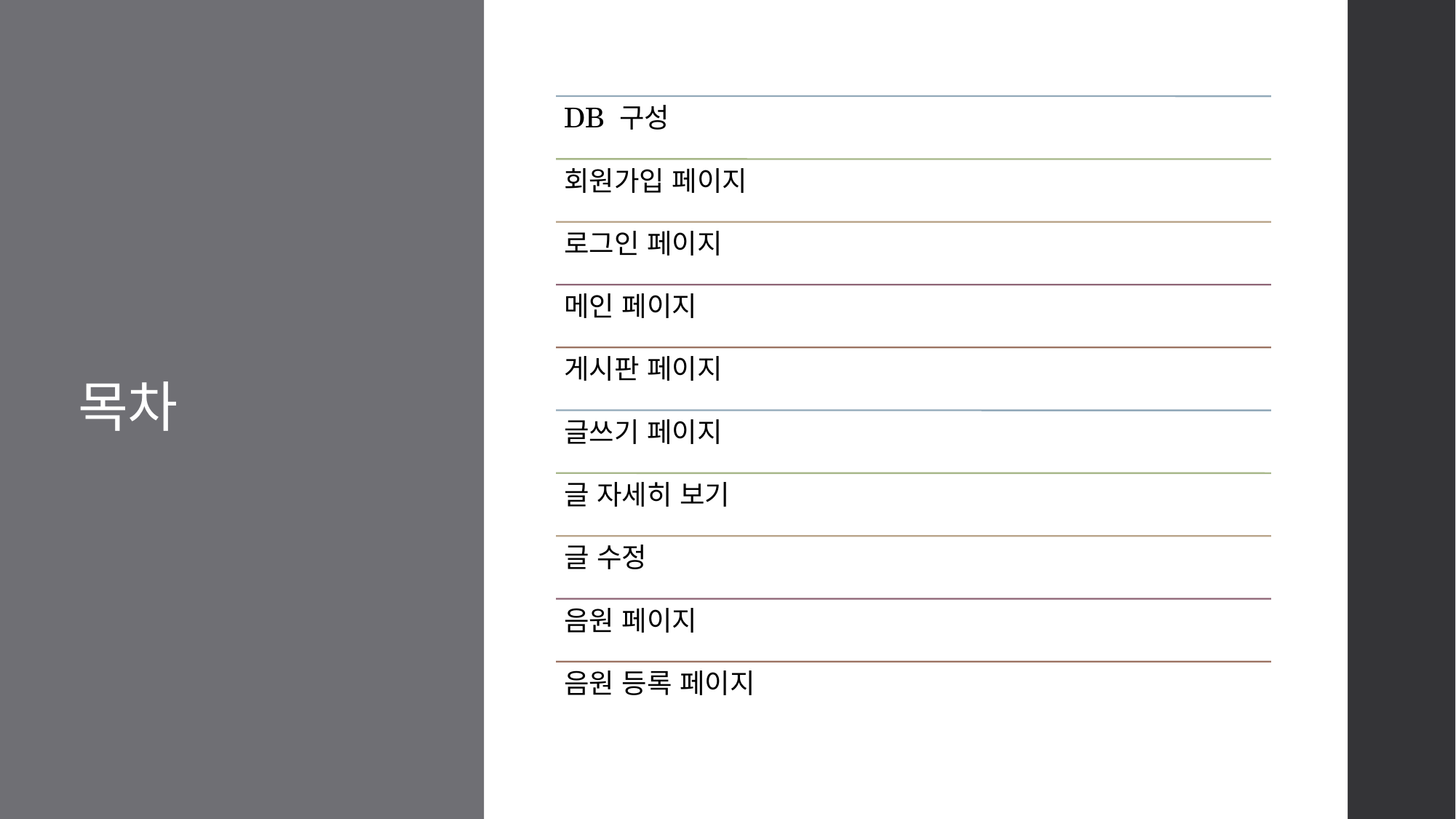

DB 구성
회원가입 페이지
로그인 페이지
메인 페이지
게시판 페이지
글쓰기 페이지
글 자세히 보기
글 수정
음원 페이지
음원 등록 페이지
# 목차